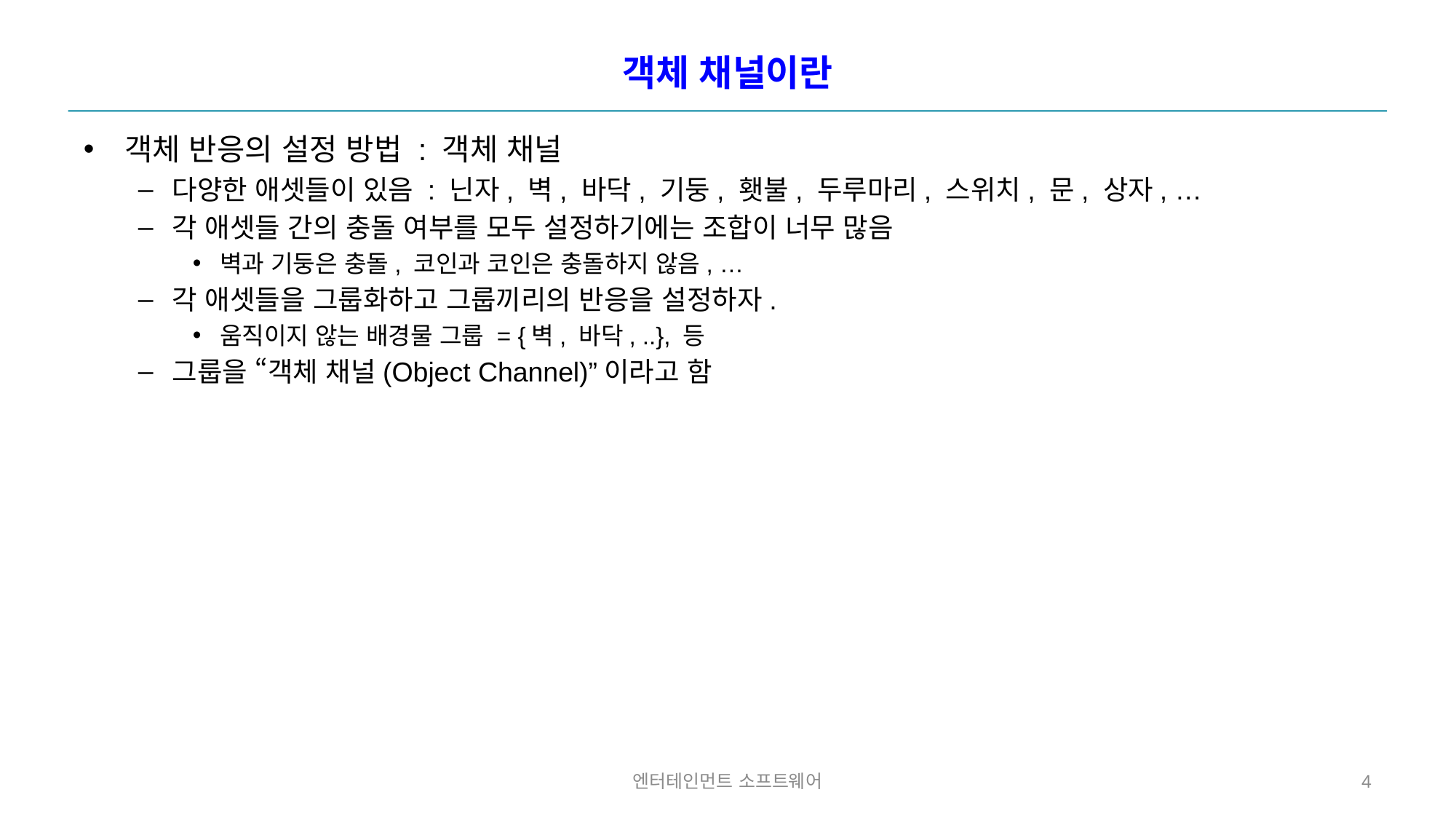

# 객체 채널이란
객체 반응의 설정 방법 : 객체 채널
다양한 애셋들이 있음 : 닌자, 벽, 바닥, 기둥, 횃불, 두루마리, 스위치, 문, 상자, …
각 애셋들 간의 충돌 여부를 모두 설정하기에는 조합이 너무 많음
벽과 기둥은 충돌, 코인과 코인은 충돌하지 않음, …
각 애셋들을 그룹화하고 그룹끼리의 반응을 설정하자.
움직이지 않는 배경물 그룹 = {벽, 바닥, ..}, 등
그룹을 “객체 채널(Object Channel)”이라고 함

엔터테인먼트 소프트웨어
4